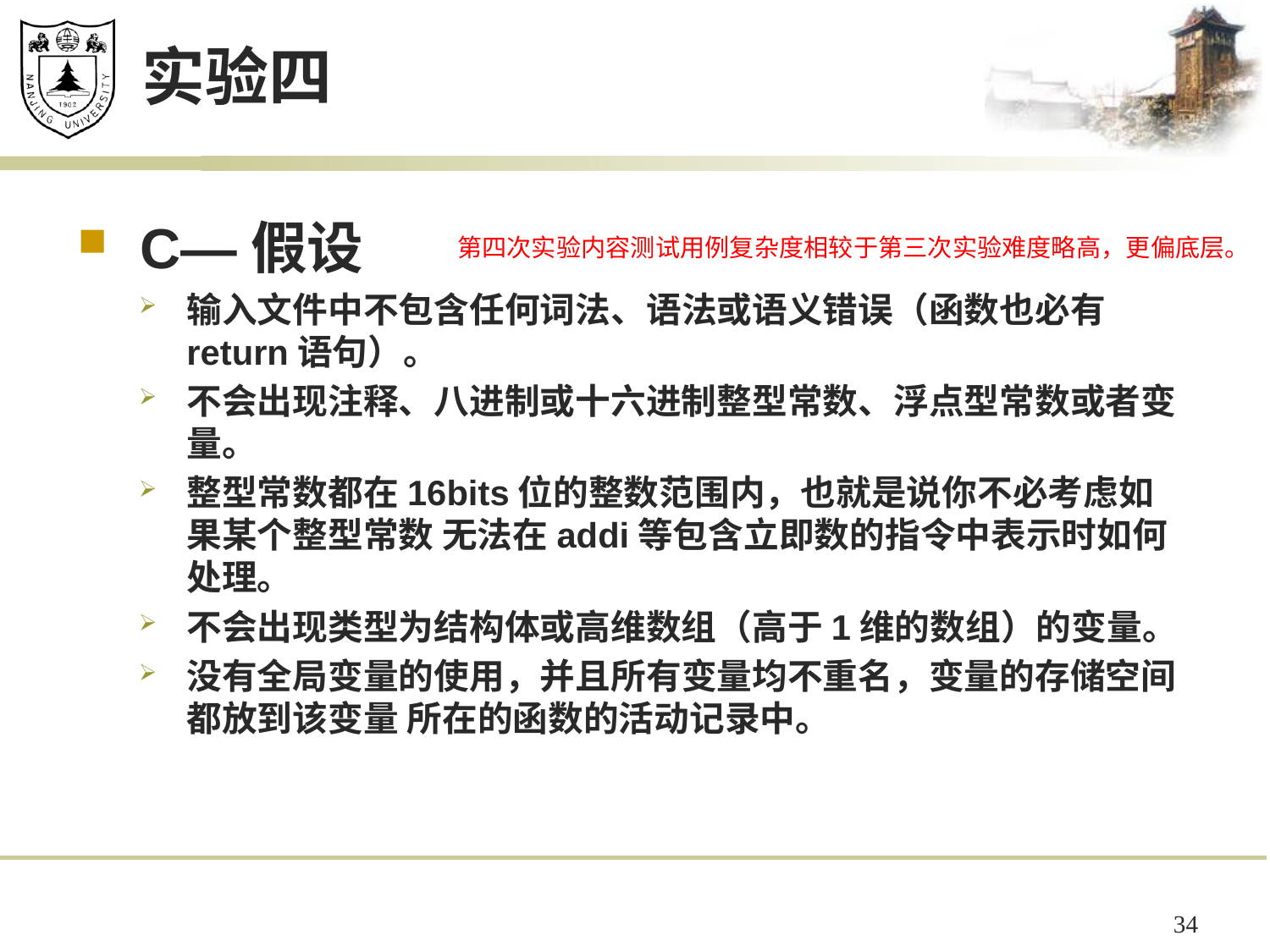

# 实验四
C—假设
输入文件中不包含任何词法、语法或语义错误（函数也必有return语句）。
不会出现注释、八进制或十六进制整型常数、浮点型常数或者变量。
整型常数都在16bits位的整数范围内，也就是说你不必考虑如果某个整型常数 无法在addi等包含立即数的指令中表示时如何处理。
不会出现类型为结构体或高维数组（高于1维的数组）的变量。
没有全局变量的使用，并且所有变量均不重名，变量的存储空间都放到该变量 所在的函数的活动记录中。
第四次实验内容测试用例复杂度相较于第三次实验难度略高，更偏底层。